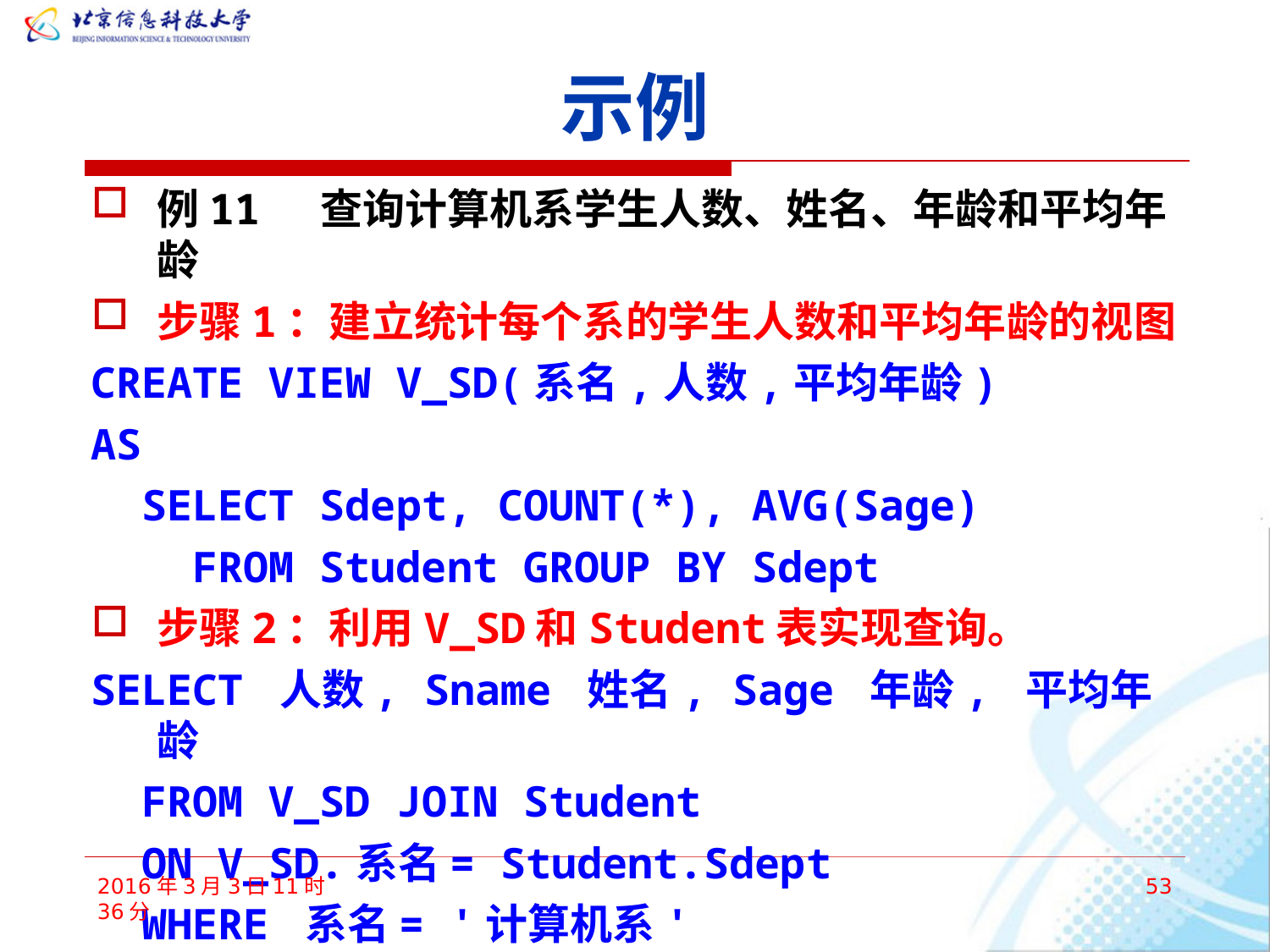

# 示例
例11  查询计算机系学生人数、姓名、年龄和平均年龄
步骤1：建立统计每个系的学生人数和平均年龄的视图
CREATE VIEW V_SD(系名,人数,平均年龄)
AS
  SELECT Sdept, COUNT(*), AVG(Sage)
    FROM Student GROUP BY Sdept
步骤2：利用V_SD和Student表实现查询。
SELECT 人数, Sname 姓名, Sage 年龄, 平均年龄
  FROM V_SD JOIN Student
  ON V_SD.系名= Student.Sdept
  WHERE 系名= '计算机系'
2016年3月3日11时36分
53